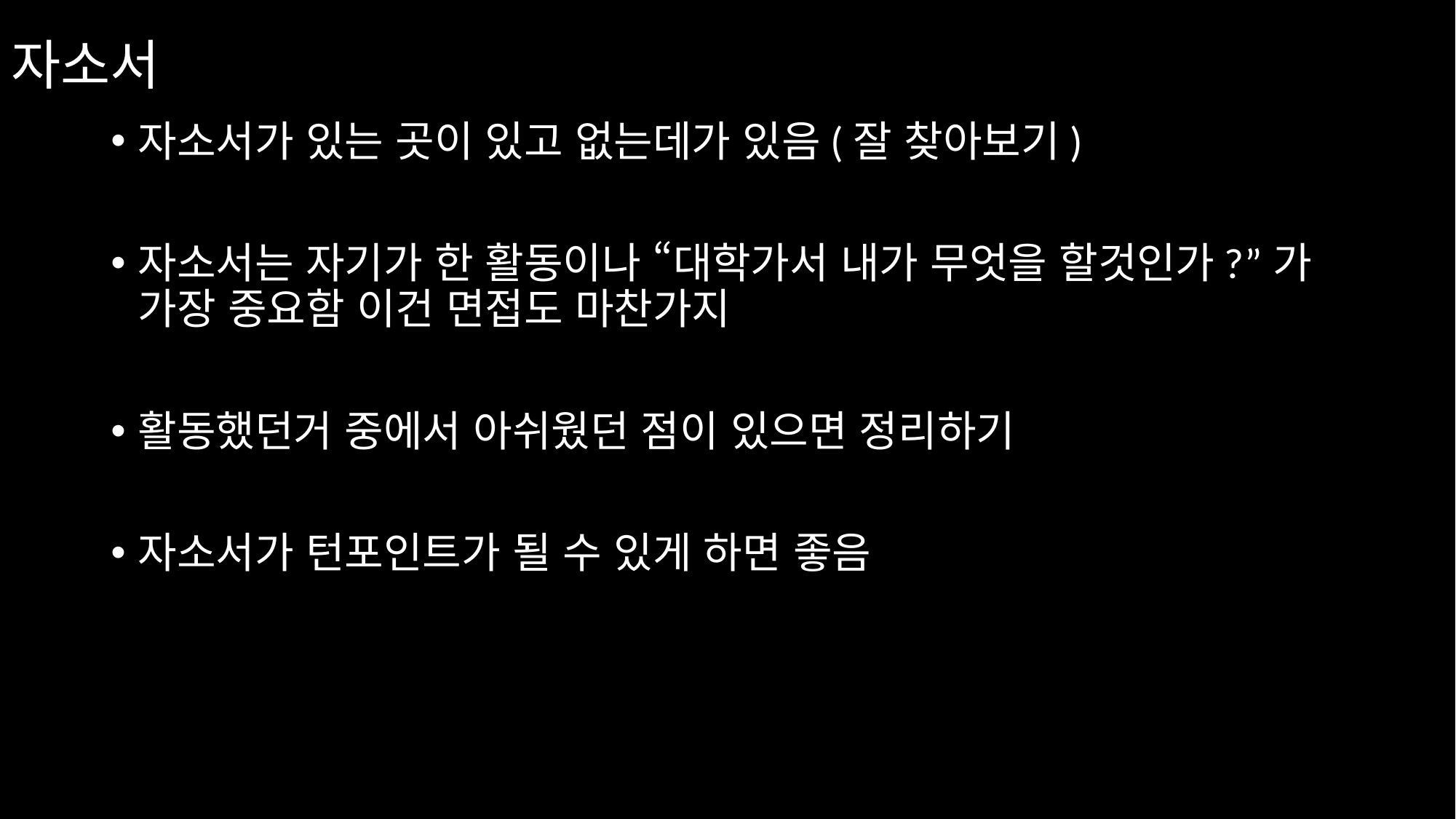

# 자소서
자소서가 있는 곳이 있고 없는데가 있음(잘 찾아보기)

자소서는 자기가 한 활동이나 “대학가서 내가 무엇을 할것인가?”가 가장 중요함 이건 면접도 마찬가지

활동했던거 중에서 아쉬웠던 점이 있으면 정리하기

자소서가 턴포인트가 될 수 있게 하면 좋음